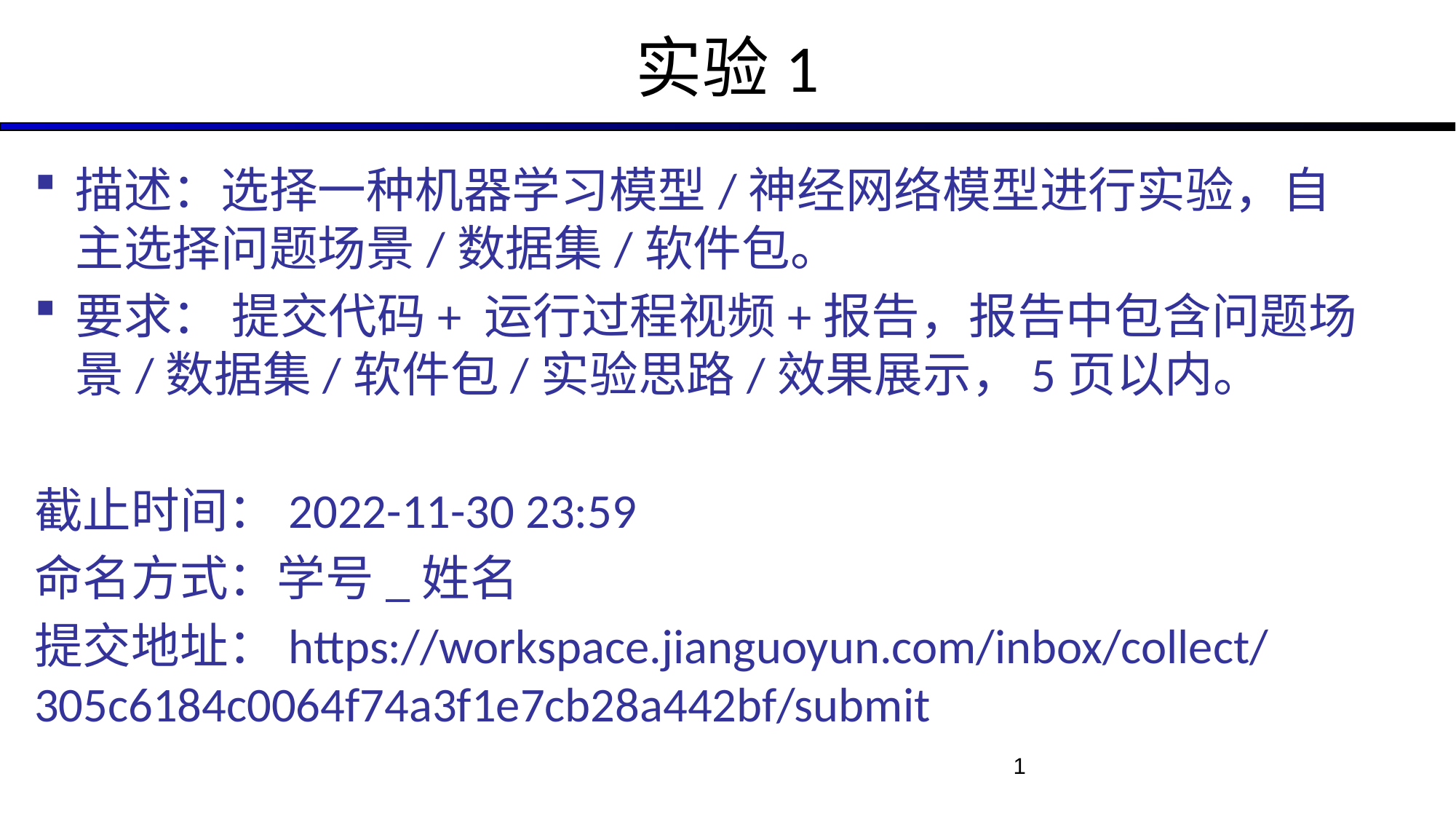

# 实验1
描述：选择一种机器学习模型/神经网络模型进行实验，自主选择问题场景/数据集/软件包。
要求： 提交代码+ 运行过程视频+报告，报告中包含问题场景/数据集/软件包/实验思路/效果展示，5页以内。

截止时间：2022-11-30 23:59
命名方式：学号_姓名
提交地址：https://workspace.jianguoyun.com/inbox/collect/305c6184c0064f74a3f1e7cb28a442bf/submit

1